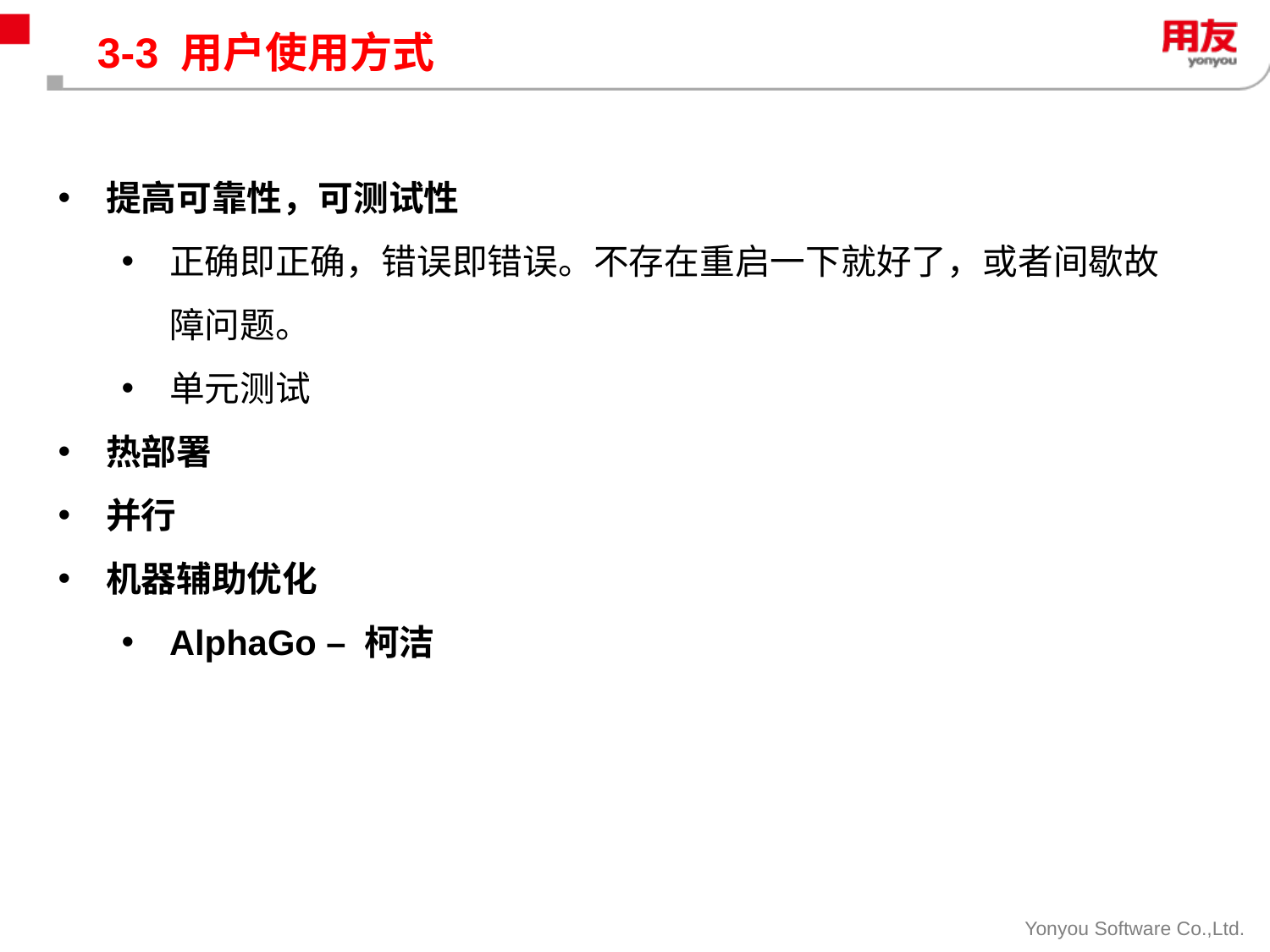

# 3-3 用户使用方式
提高可靠性，可测试性
正确即正确，错误即错误。不存在重启一下就好了，或者间歇故障问题。
单元测试
热部署
并行
机器辅助优化
AlphaGo – 柯洁